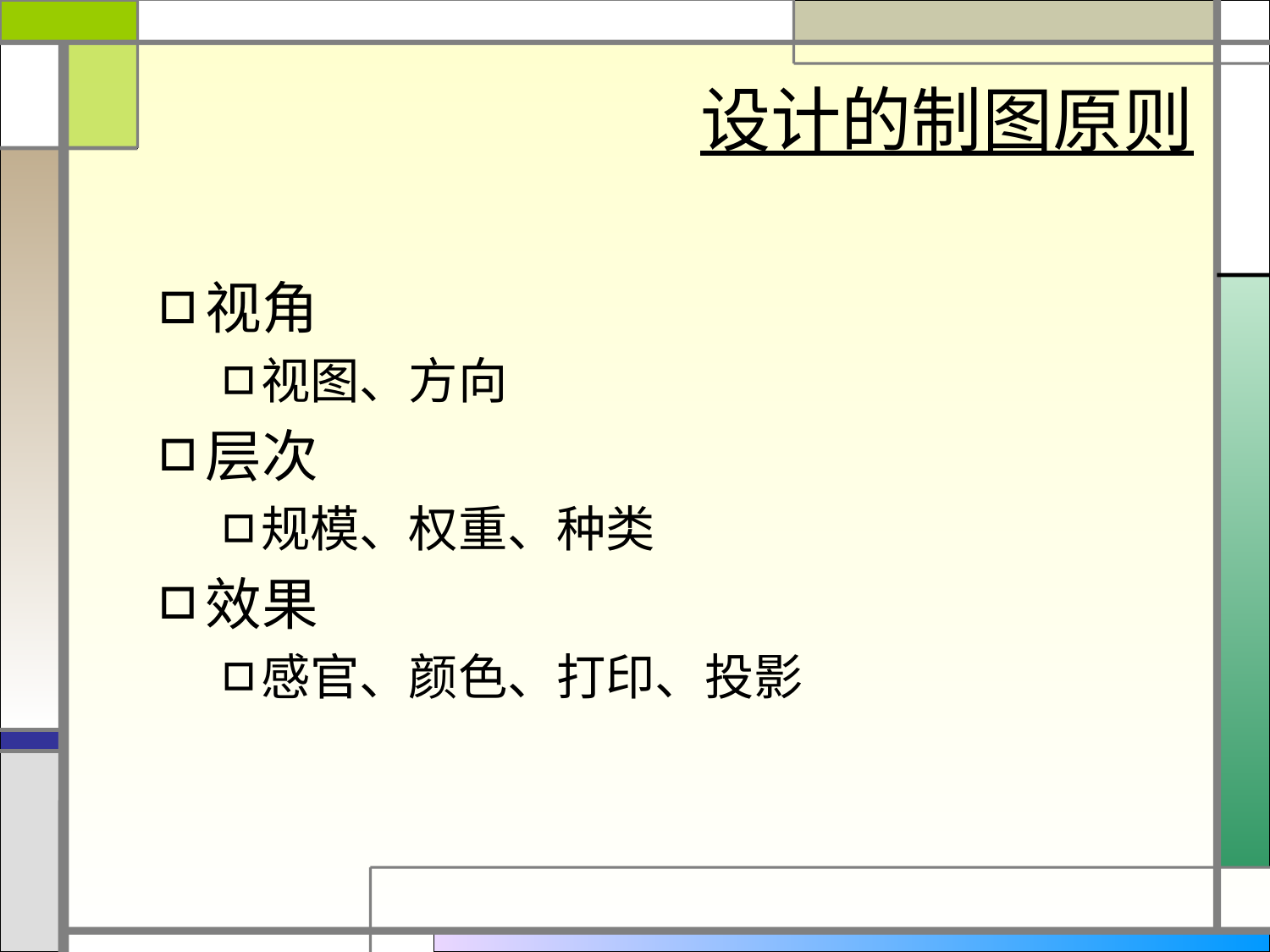

# 设计的制图原则
视角
视图、方向
层次
规模、权重、种类
效果
感官、颜色、打印、投影